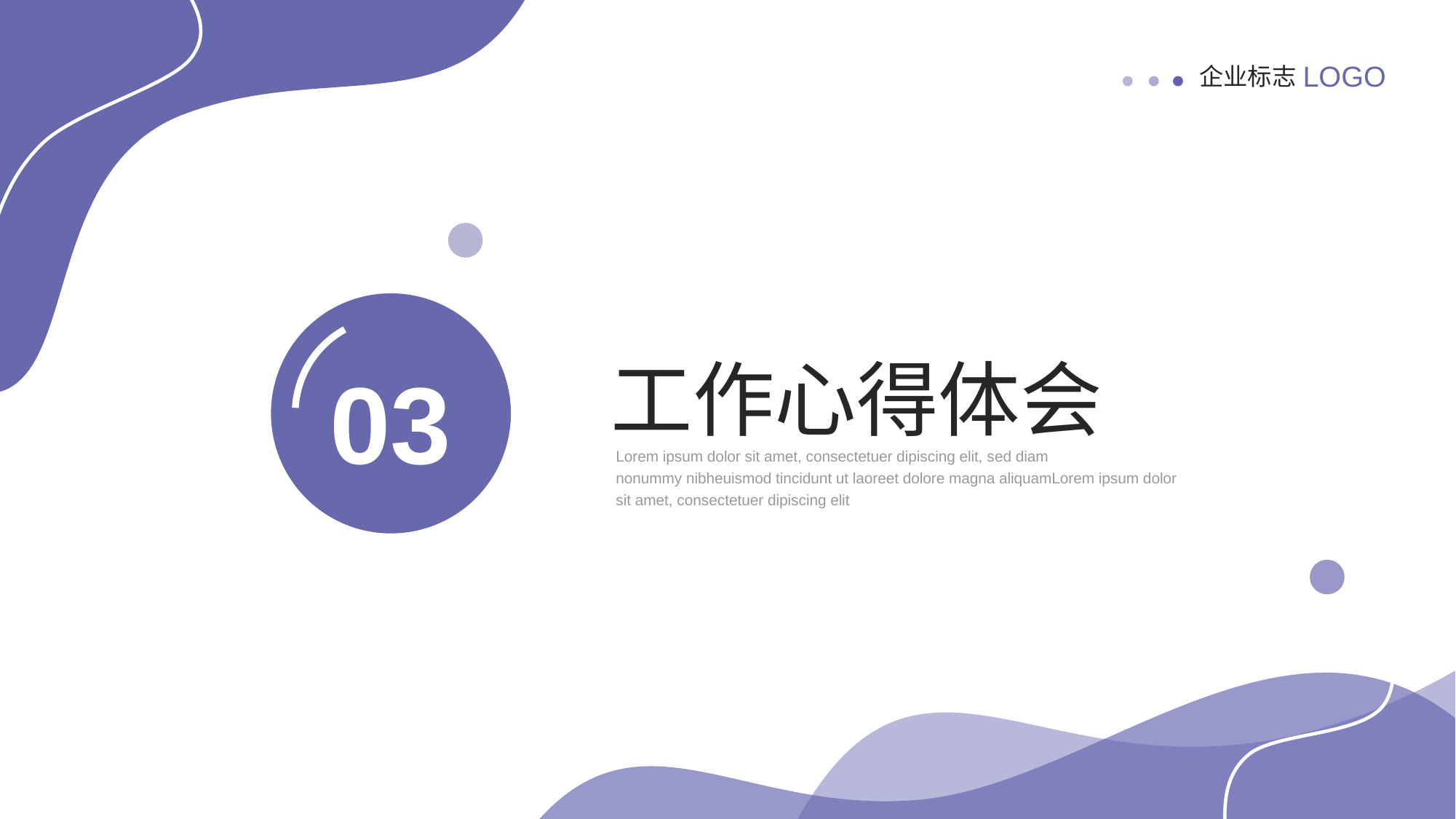

LOGO
企业标志

03
工作心得体会
Lorem ipsum dolor sit amet, consectetuer dipiscing elit, sed diam
nonummy nibheuismod tincidunt ut laoreet dolore magna aliquamLorem ipsum dolor
sit amet, consectetuer dipiscing elit